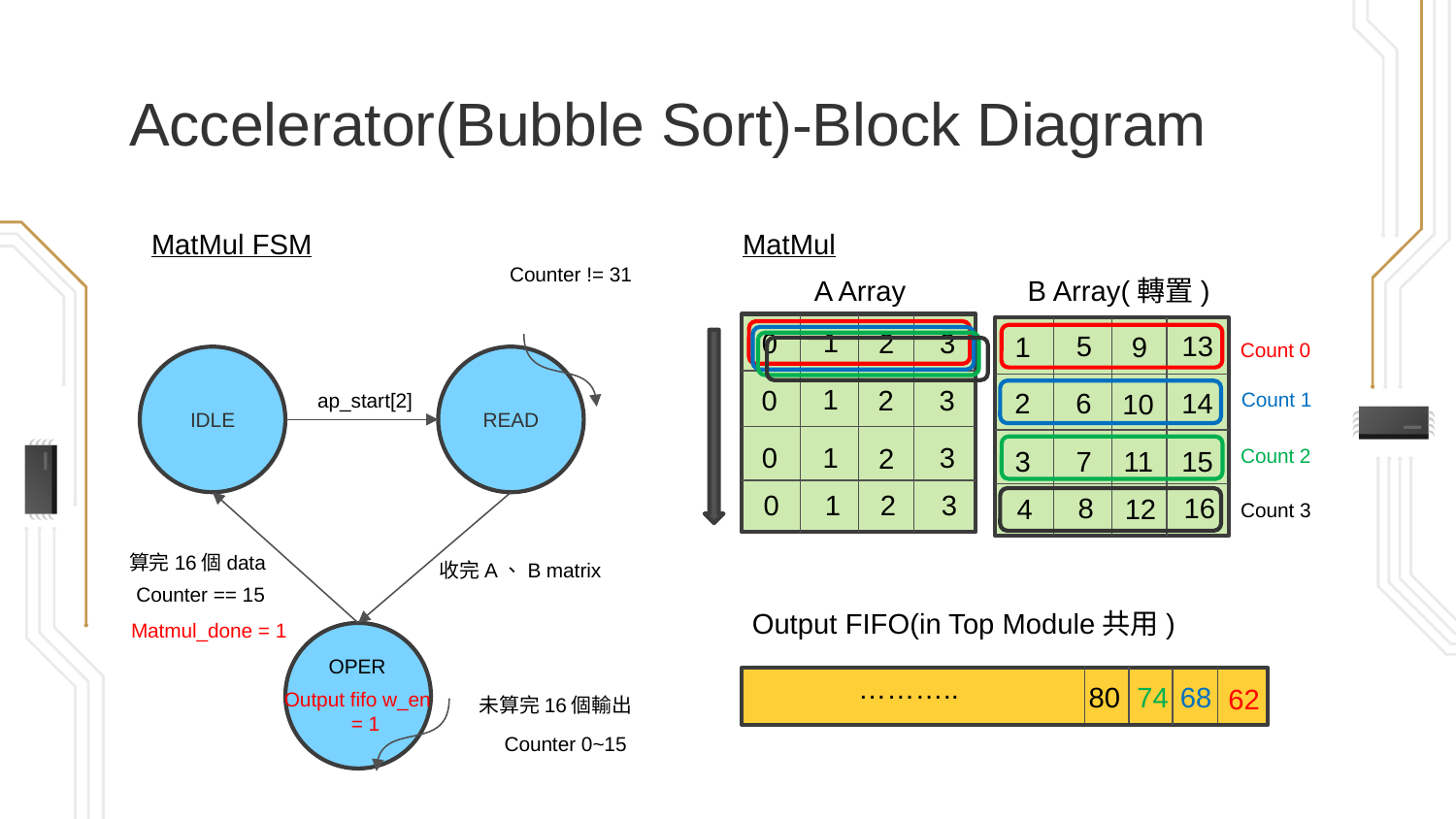

Accelerator(Bubble Sort)-Block Diagram

MatMul
MatMul FSM
Counter != 31
B Array(轉置)
A Array

1
3
0

2

5
13
1
9

Count 0

IDLE
READ
1
3
0
2
6
14
2
10
Count 1
ap_start[2]

1
3
0
2
Count 2
7

15
3
11
1
3
0
2
8
16
4
12

Count 3
算完16個data
收完A、B matrix
Counter == 15
Output FIFO(in Top Module共用)
Matmul_done = 1

OPER
………..

80
74
68
62
Output fifo w_en
            = 1
未算完16個輸出
Counter 0~15